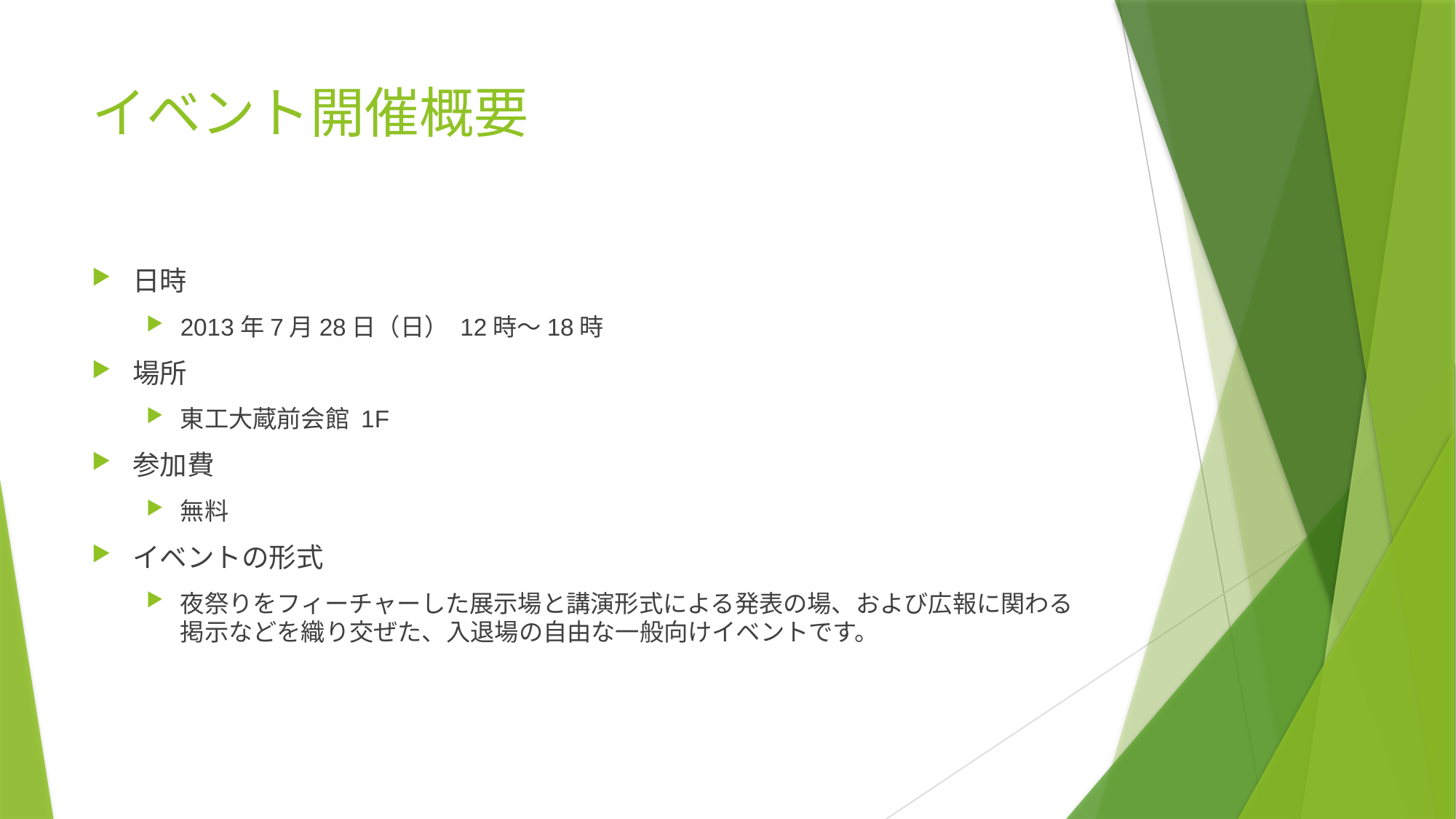

# イベント開催概要
日時
2013年7月28日（日） 12時〜18時
場所
東工大蔵前会館 1F
参加費
無料
イベントの形式
夜祭りをフィーチャーした展示場と講演形式による発表の場、および広報に関わる掲示などを織り交ぜた、入退場の自由な一般向けイベントです。